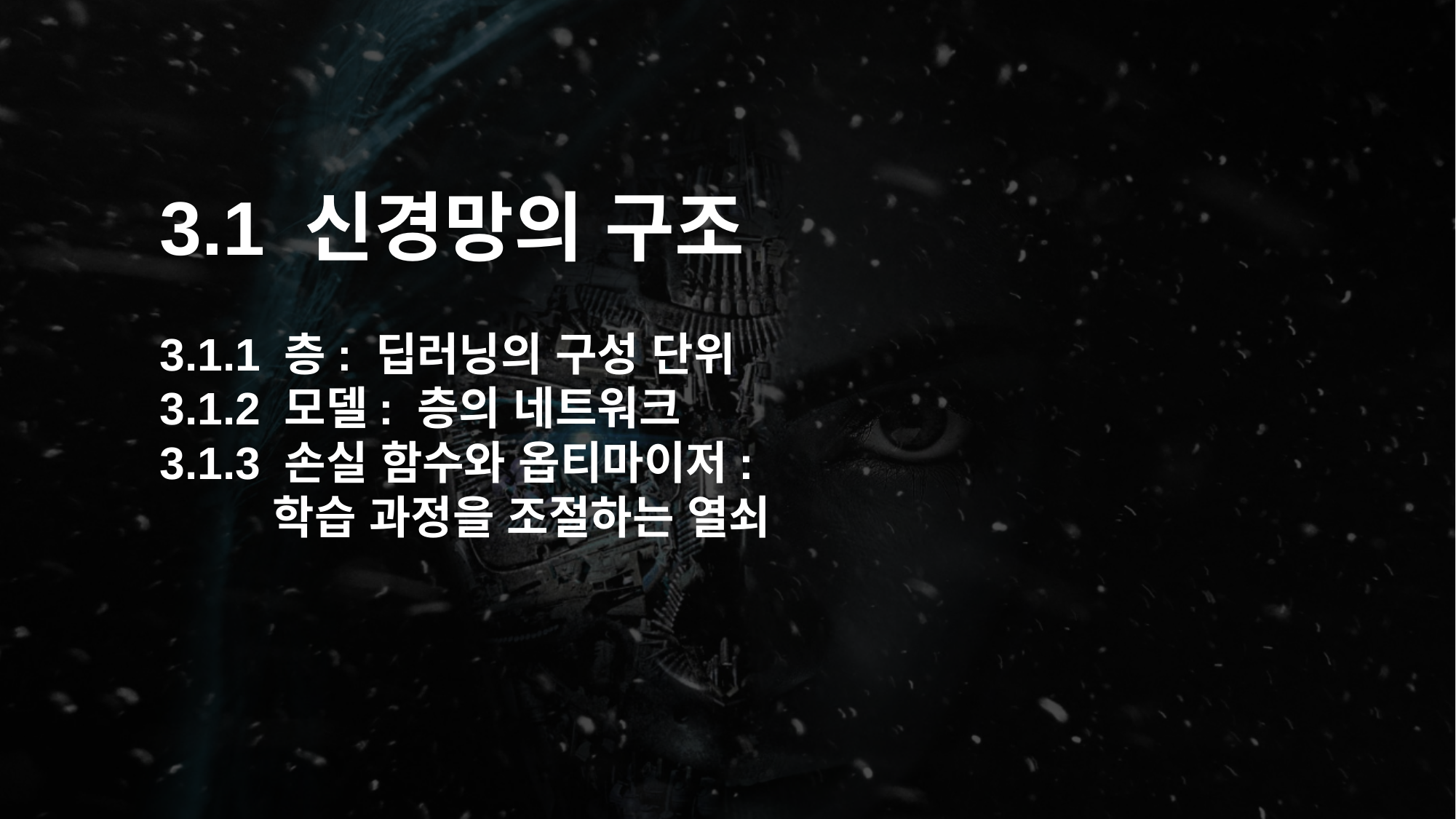

3.1 신경망의 구조

3.1.1 층: 딥러닝의 구성 단위
3.1.2 모델: 층의 네트워크
3.1.3 손실 함수와 옵티마이저:
        학습 과정을 조절하는 열쇠